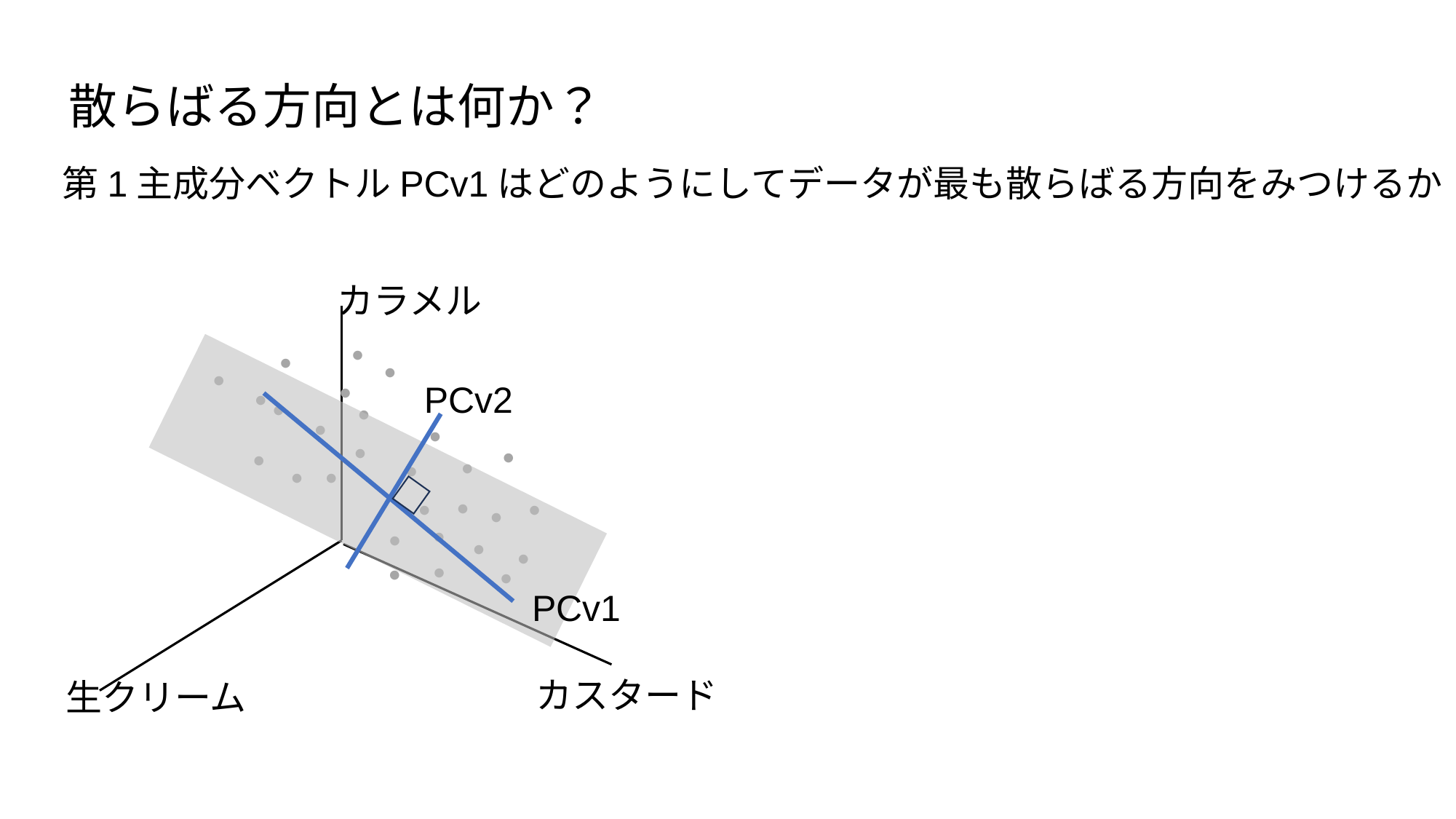

散らばる方向とは何か？
第1主成分ベクトルPCv1はどのようにしてデータが最も散らばる方向をみつけるか
カラメル
●
●
●
●
PCv2
●
●
●
●
●
●

●
●
●
●
●
●
●

●
●
●
●
●
●
●
●
●
●
●
PCv1
カスタード
生クリーム